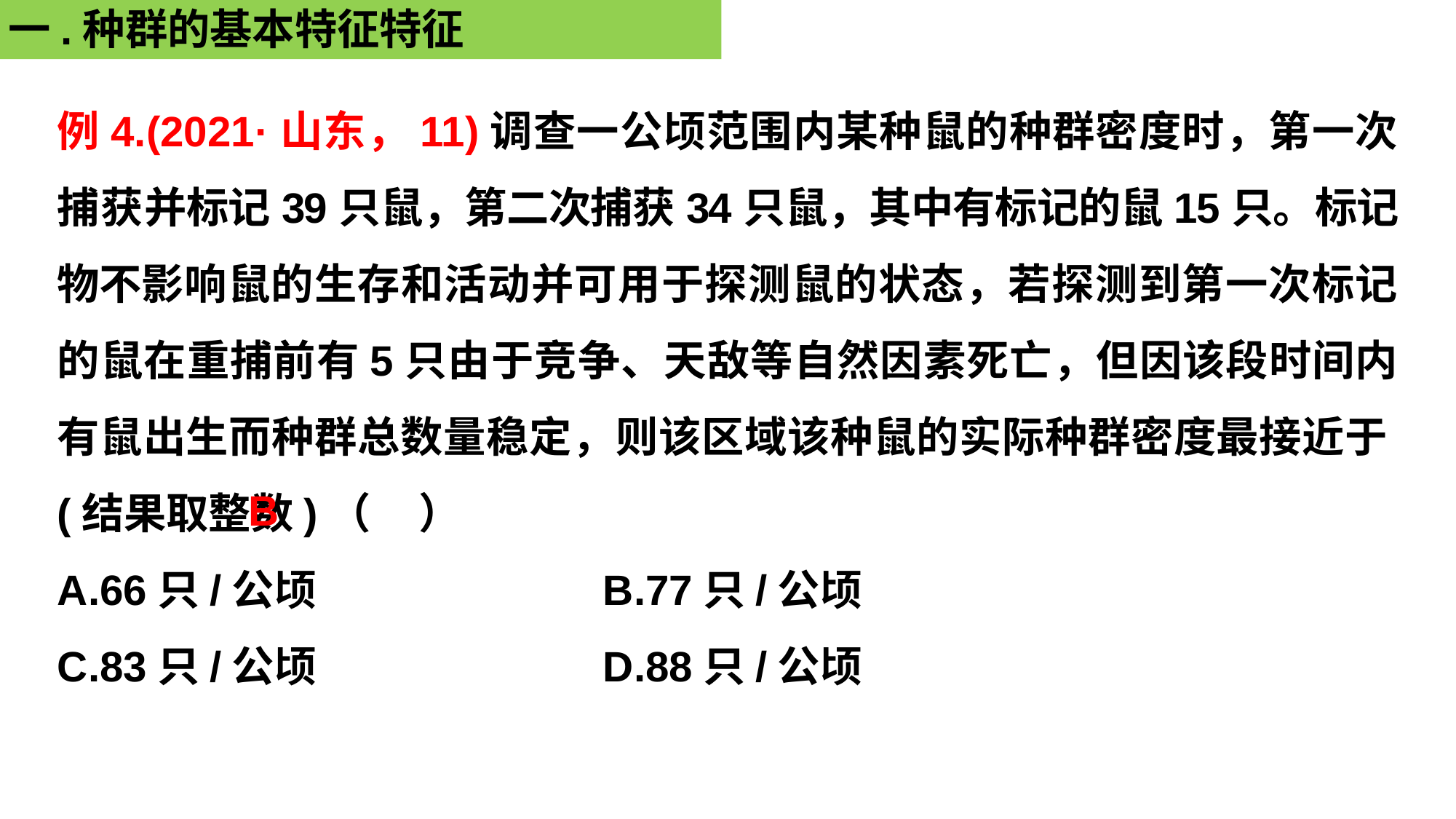

一.种群的基本特征特征
例4.(2021·山东，11)调查一公顷范围内某种鼠的种群密度时，第一次捕获并标记39只鼠，第二次捕获34只鼠，其中有标记的鼠15只。标记物不影响鼠的生存和活动并可用于探测鼠的状态，若探测到第一次标记的鼠在重捕前有5只由于竞争、天敌等自然因素死亡，但因该段时间内有鼠出生而种群总数量稳定，则该区域该种鼠的实际种群密度最接近于(结果取整数)（     ）
A.66只/公顷  			B.77只/公顷
C.83只/公顷  			D.88只/公顷
B